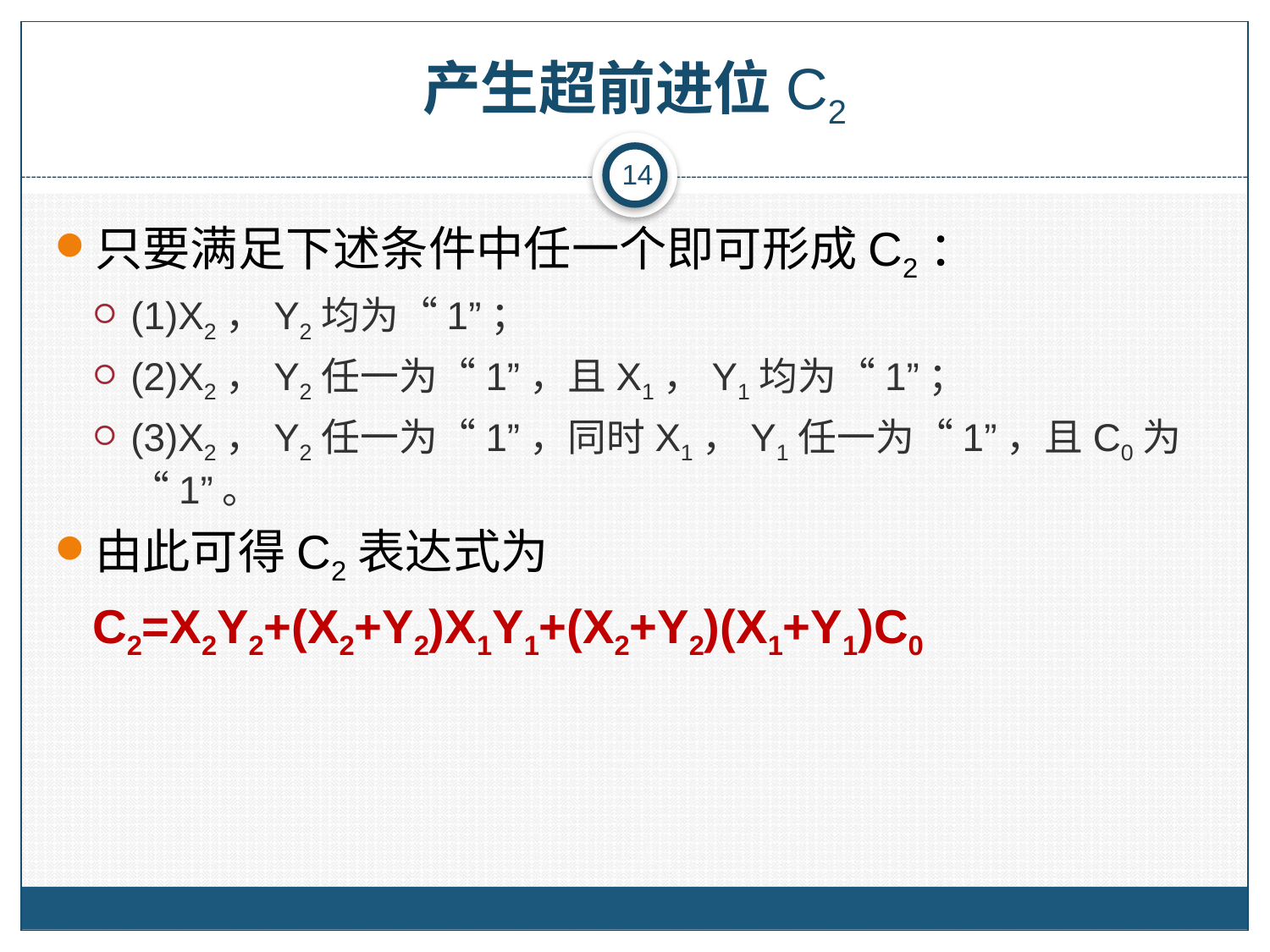

# 产生超前进位C2
14
只要满足下述条件中任一个即可形成C2：
(1)X2，Y2均为“1”；
(2)X2，Y2任一为“1”，且X1，Y1均为“1”；
(3)X2，Y2任一为“1”，同时X1，Y1任一为“1”，且C0为“1”。
由此可得C2表达式为
	C2=X2Y2+(X2+Y2)X1Y1+(X2+Y2)(X1+Y1)C0